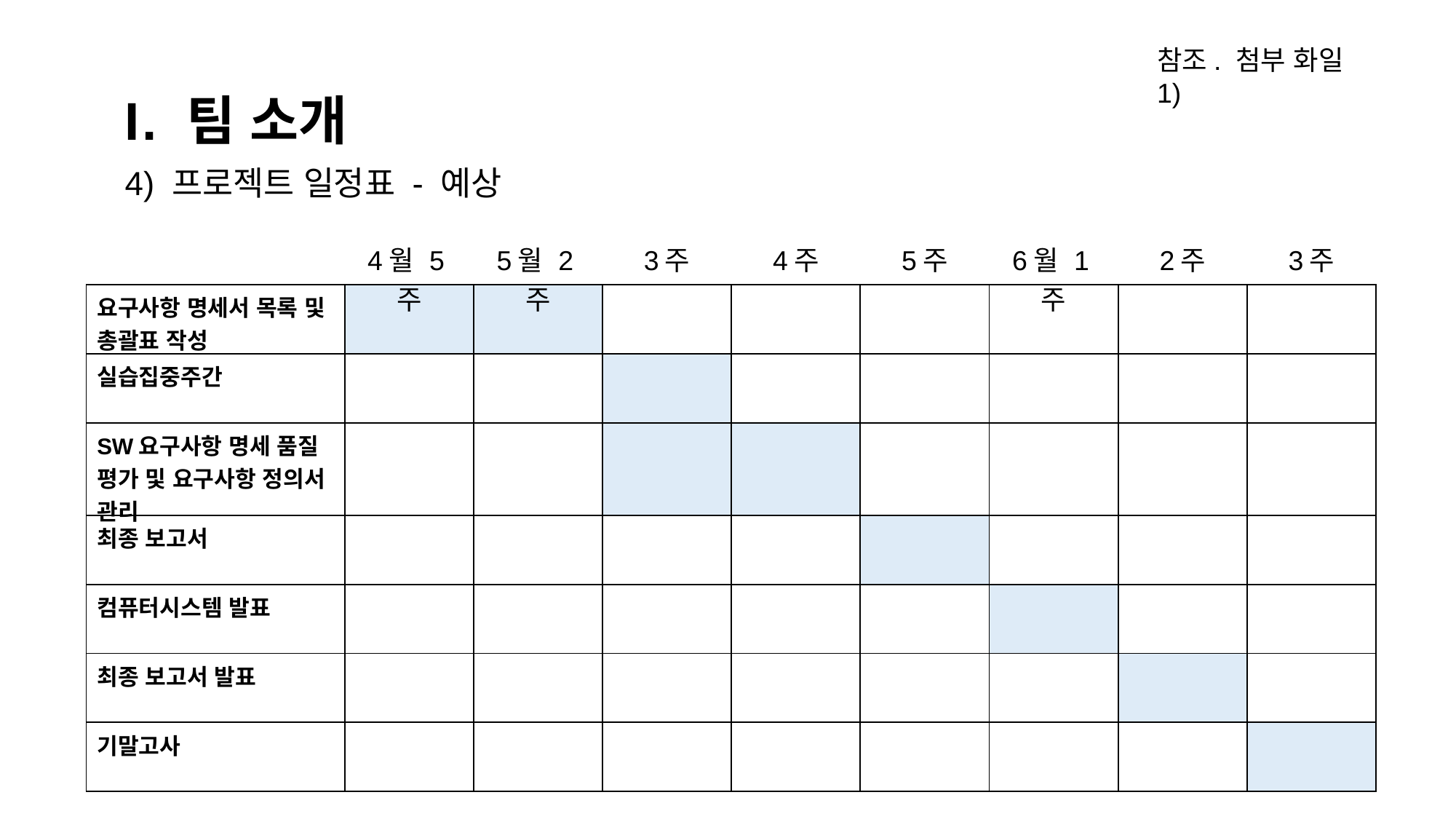

참조. 첨부 화일 1)
팀 소개
4) 프로젝트 일정표 - 예상
| 4월 5주 | 5월 2주 | 3주 | 4주 | 5주 | 6월 1주 | 2주 | 3주 |
| --- | --- | --- | --- | --- | --- | --- | --- |
| 요구사항 명세서 목록 및 총괄표 작성 |  |  |  |  |  |  |  |  |
| --- | --- | --- | --- | --- | --- | --- | --- | --- |
| 실습집중주간 |  |  |  |  |  |  |  |  |
| SW요구사항 명세 품질 평가 및 요구사항 정의서 관리 |  |  |  |  |  |  |  |  |
| 최종 보고서 |  |  |  |  |  |  |  |  |
| 컴퓨터시스템 발표 |  |  |  |  |  |  |  |  |
| 최종 보고서 발표 |  |  |  |  |  |  |  |  |
| 기말고사 |  |  |  |  |  |  |  |  |